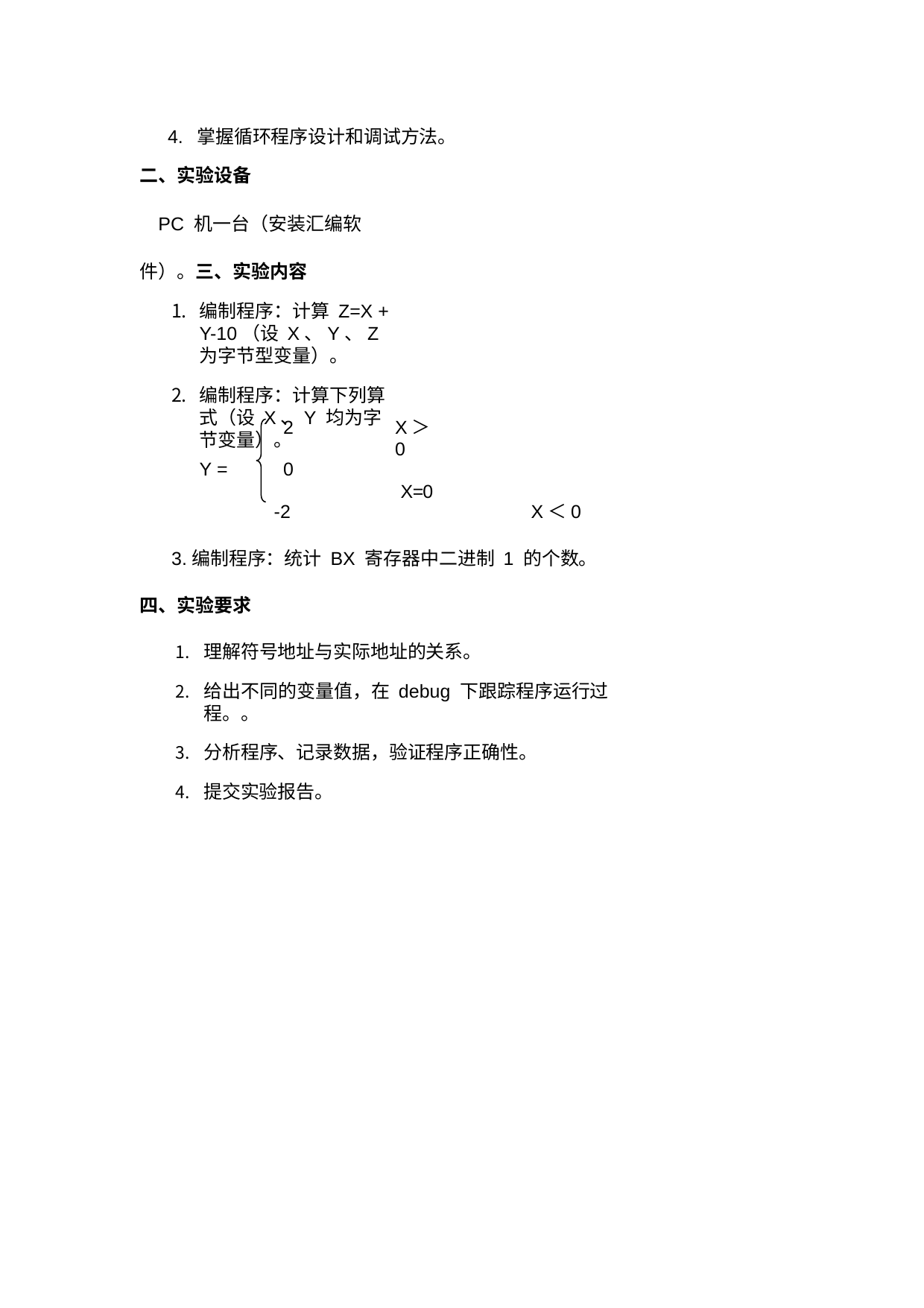

4. 掌握循环程序设计和调试方法。

二、实验设备
PC 机一台（安装汇编软件）。三、实验内容

编制程序：计算 Z=X + Y-10（设 X、Y、Z 为字节型变量）。

编制程序：计算下列算式（设 X、Y 均为字节变量）。
2
X＞0
X=0

Y =
0
-2	X＜0

3.编制程序：统计 BX 寄存器中二进制 1 的个数。

四、实验要求

理解符号地址与实际地址的关系。

给出不同的变量值，在 debug 下跟踪程序运行过程。。

分析程序、记录数据，验证程序正确性。

提交实验报告。